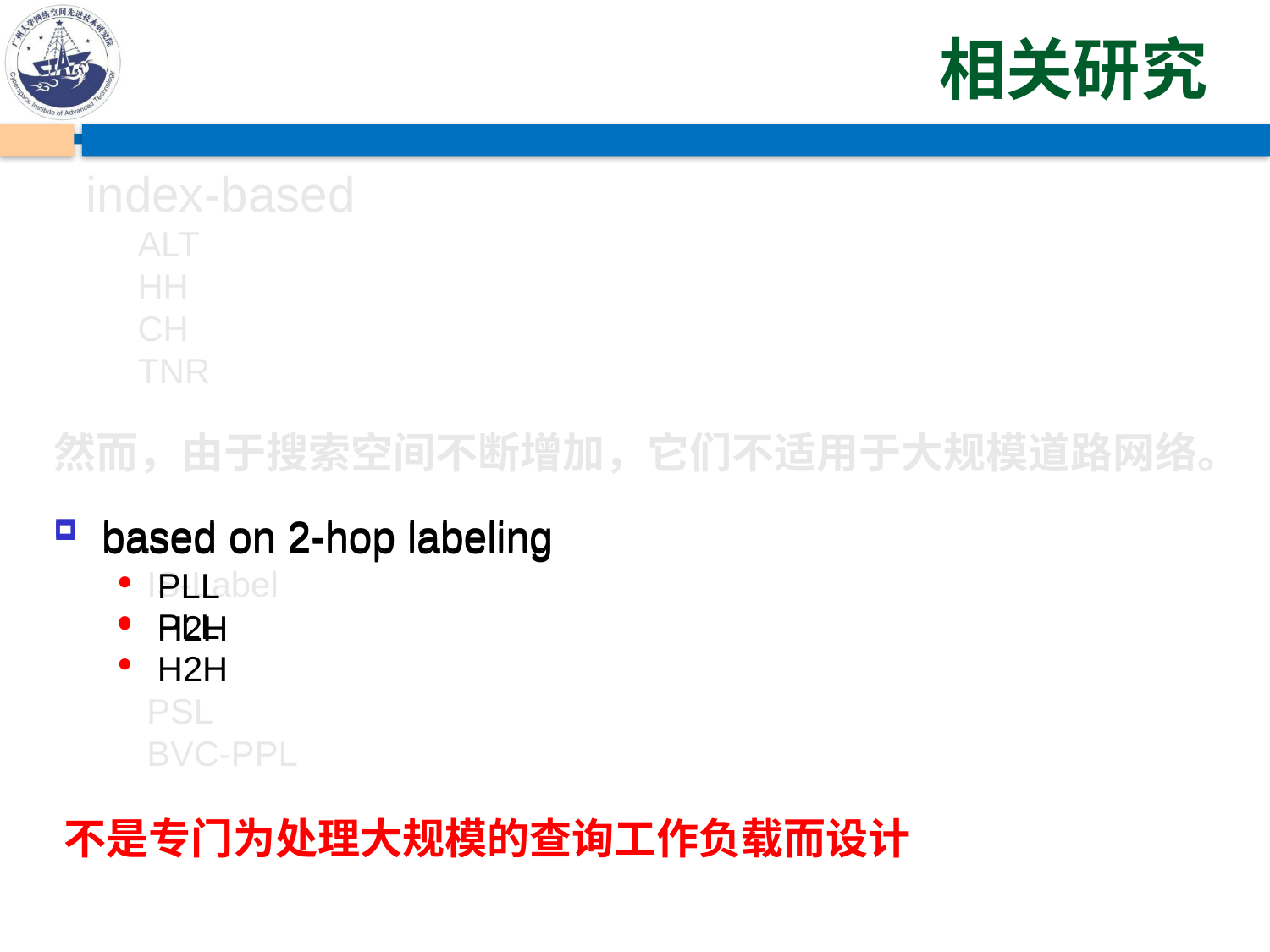

# 相关研究
   index-based
   ALT
   HH
   CH
   TNR
然而，由于搜索空间不断增加，它们不适用于大规模道路网络。
based on 2-hop labeling
   IS-Label
PLL
H2H
   PSL
   BVC-PPL
based on 2-hop labeling
PLL
H2H
不是专门为处理大规模的查询工作负载而设计
11